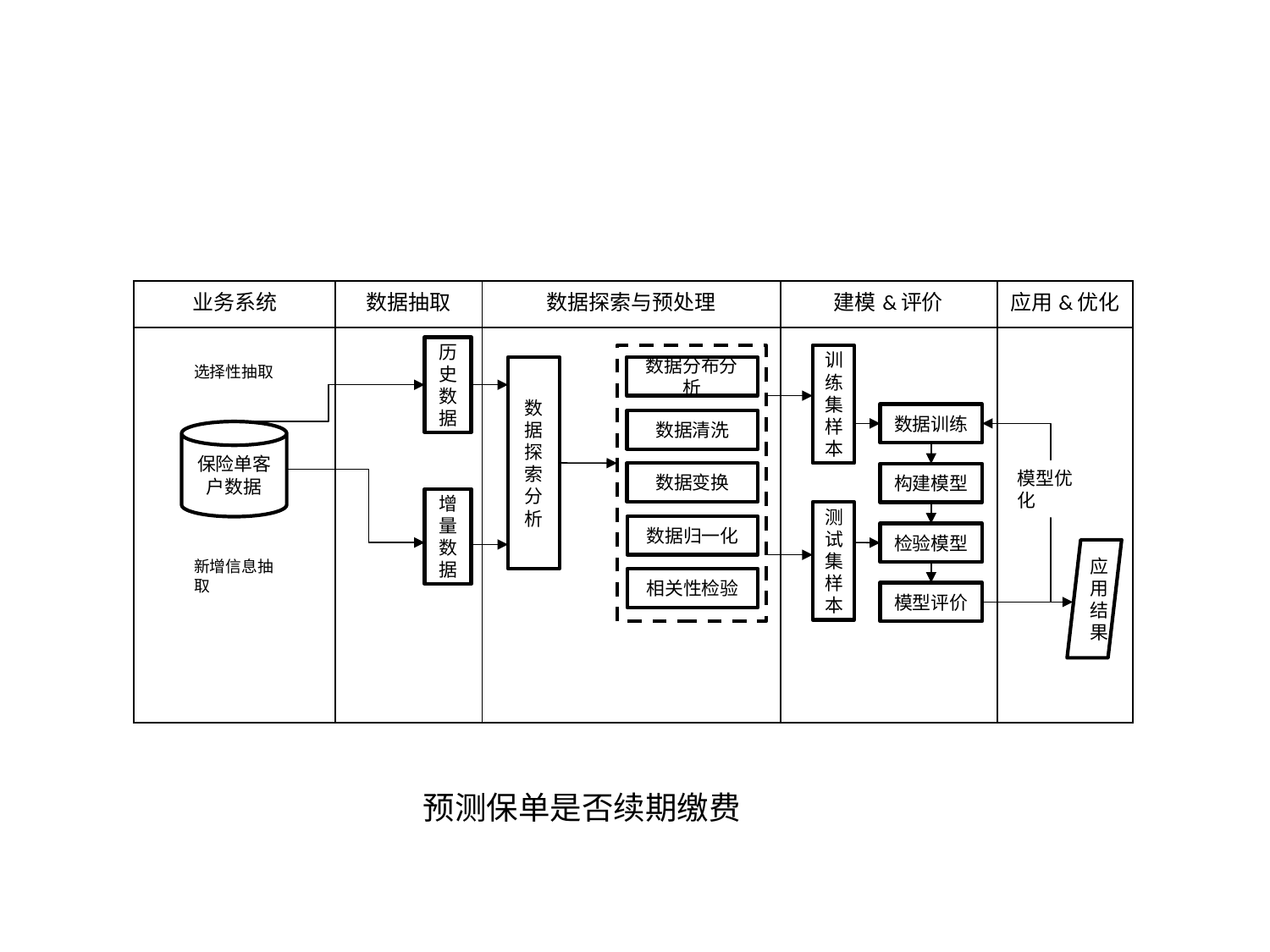

| 业务系统 | 数据抽取 | 数据探索与预处理 | 建模&评价 | 应用&优化 |
| --- | --- | --- | --- | --- |
|  |  |  |  |  |
历史数据

训练集样本
选择性抽取
数据分布分析
数据探索分析
数据训练
数据清洗
保险单客户数据
模型优化
数据变换
构建模型
增量数据
测试集样本
数据归一化
检验模型
应用结果
新增信息抽取
相关性检验
模型评价
预测保单是否续期缴费